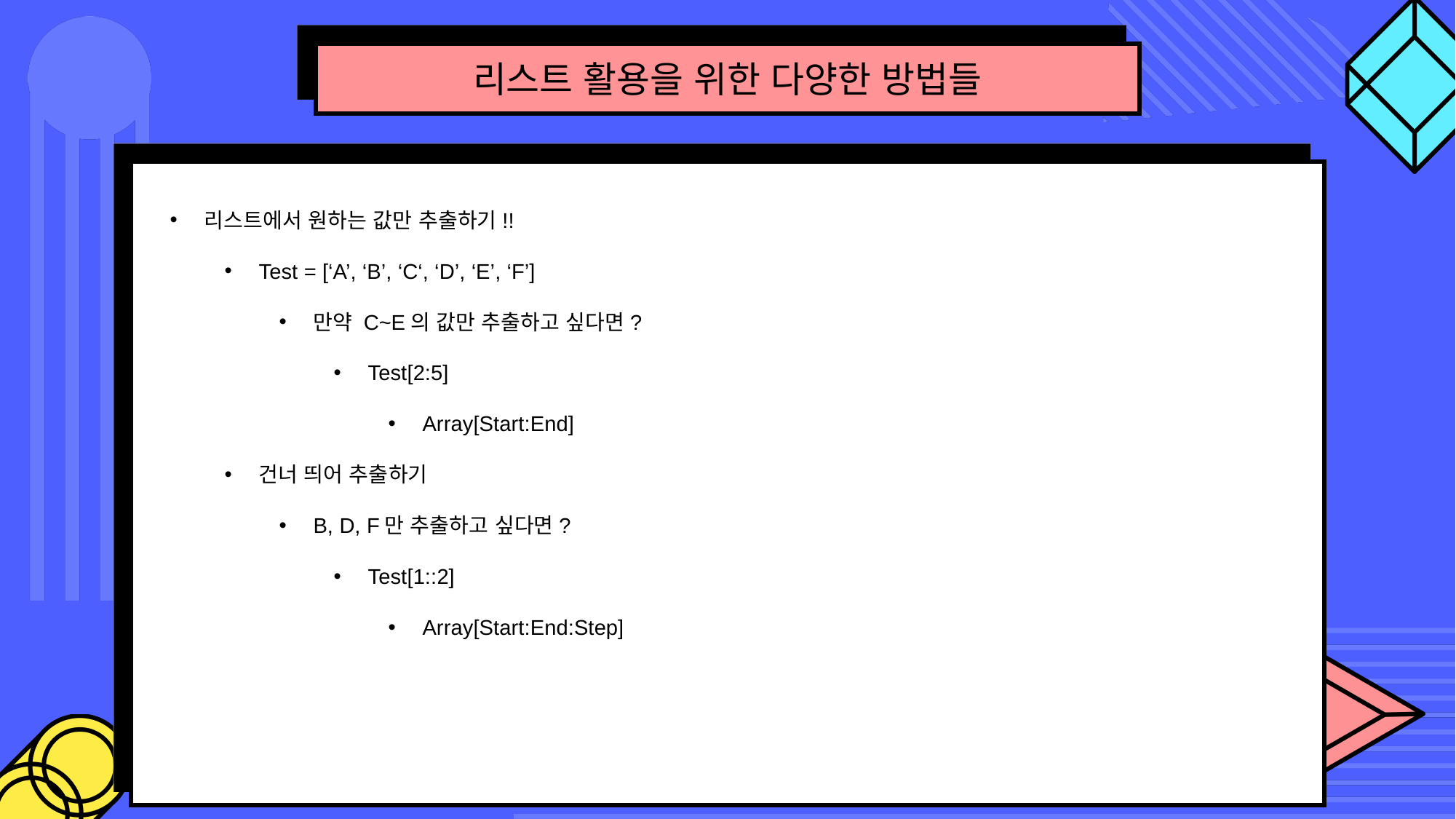

리스트 활용을 위한 다양한 방법들

리스트에서 원하는 값만 추출하기!!
Test = [‘A’, ‘B’, ‘C‘, ‘D’, ‘E’, ‘F’]
만약 C~E의 값만 추출하고 싶다면?
Test[2:5]
Array[Start:End]
건너 띄어 추출하기
B, D, F만 추출하고 싶다면?
Test[1::2]
Array[Start:End:Step]